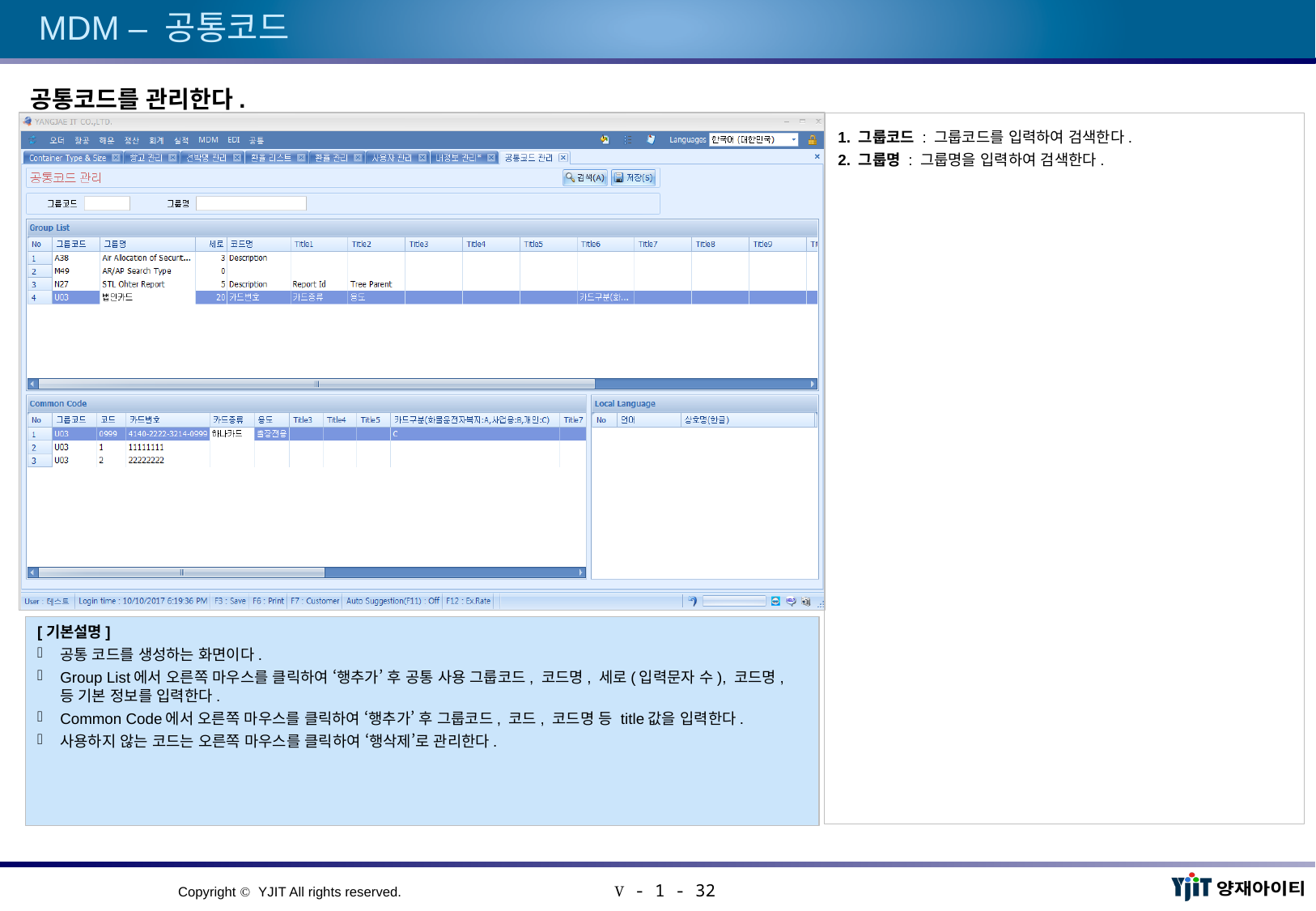

# MDM – 공통코드
공통코드를 관리한다.

1. 그룹코드 : 그룹코드를 입력하여 검색한다.
2. 그룹명 : 그룹명을 입력하여 검색한다.

[기본설명]
공통 코드를 생성하는 화면이다.
Group List에서 오른쪽 마우스를 클릭하여 ‘행추가’ 후 공통 사용 그룹코드, 코드명, 세로(입력문자 수), 코드명, 등 기본 정보를 입력한다.
Common Code에서 오른쪽 마우스를 클릭하여 ‘행추가’ 후 그룹코드, 코드, 코드명 등 title값을 입력한다.
사용하지 않는 코드는 오른쪽 마우스를 클릭하여 ‘행삭제’로 관리한다.